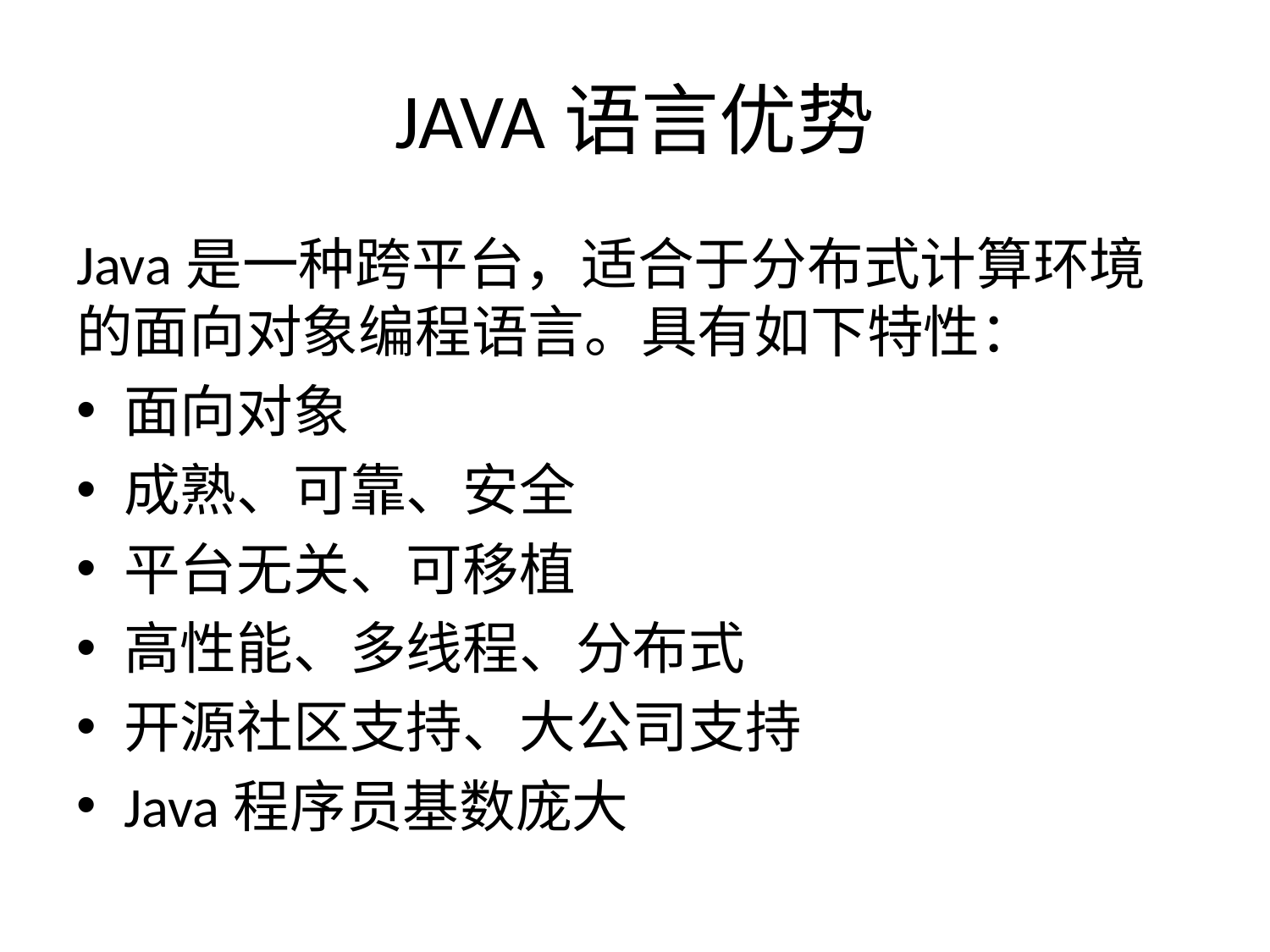

# JAVA语言优势
Java是一种跨平台，适合于分布式计算环境的面向对象编程语言。具有如下特性：
面向对象
成熟、可靠、安全
平台无关、可移植
高性能、多线程、分布式
开源社区支持、大公司支持
Java程序员基数庞大